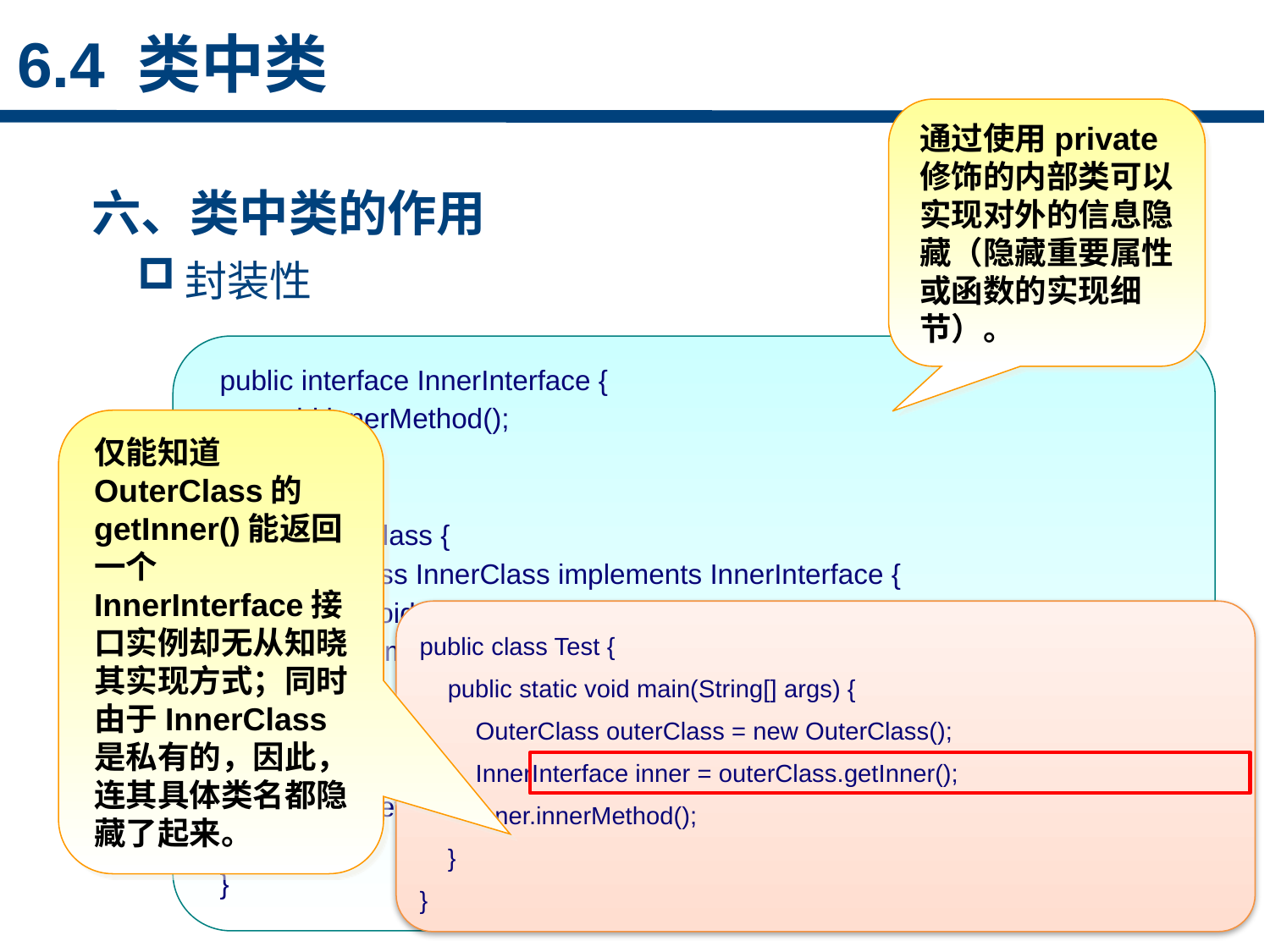

6.4 类中类
通过使用private修饰的内部类可以实现对外的信息隐藏（隐藏重要属性或函数的实现细节）。
六、类中类的作用
封装性
点击添加文本
public interface InnerInterface {
      void innerMethod();
}

class OuterClass {
    private class InnerClass implements InnerInterface {
        public void innerMethod() {
            System.out.println(“实现内部类隐藏");
        }
    }
    public InnerInterface getInner() {
        return new InnerClass();
    }
}
仅能知道OuterClass的getInner()能返回一个InnerInterface接口实例却无从知晓其实现方式；同时由于InnerClass是私有的，因此，连其具体类名都隐藏了起来。
点击添加文本
点击添加文本
public class Test {
    public static void main(String[] args) {
        OuterClass outerClass = new OuterClass();
        InnerInterface inner = outerClass.getInner();
        inner.innerMethod();
    }
}

点击添加文本